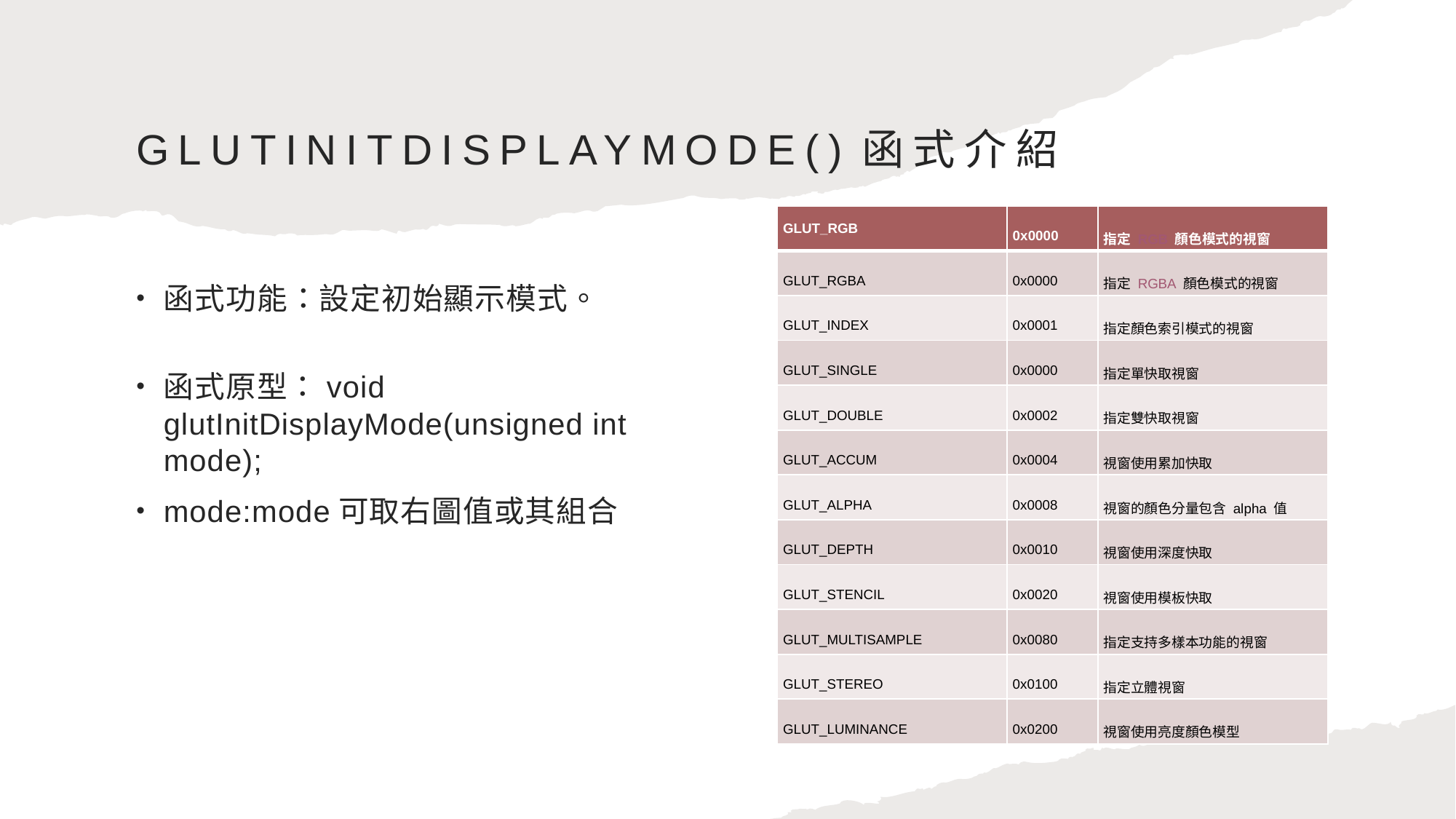

# glutInitDisplayMode()函式介紹
| GLUT\_RGB | 0x0000 | 指定 RGB 顏色模式的視窗 |
| --- | --- | --- |
| GLUT\_RGBA | 0x0000 | 指定 RGBA 顏色模式的視窗 |
| GLUT\_INDEX | 0x0001 | 指定顏色索引模式的視窗 |
| GLUT\_SINGLE | 0x0000 | 指定單快取視窗 |
| GLUT\_DOUBLE | 0x0002 | 指定雙快取視窗 |
| GLUT\_ACCUM | 0x0004 | 視窗使用累加快取 |
| GLUT\_ALPHA | 0x0008 | 視窗的顏色分量包含 alpha 值 |
| GLUT\_DEPTH | 0x0010 | 視窗使用深度快取 |
| GLUT\_STENCIL | 0x0020 | 視窗使用模板快取 |
| GLUT\_MULTISAMPLE | 0x0080 | 指定支持多樣本功能的視窗 |
| GLUT\_STEREO | 0x0100 | 指定立體視窗 |
| GLUT\_LUMINANCE | 0x0200 | 視窗使用亮度顏色模型 |
函式功能：設定初始顯示模式。
函式原型：void glutInitDisplayMode(unsigned int mode);
mode:mode可取右圖值或其組合